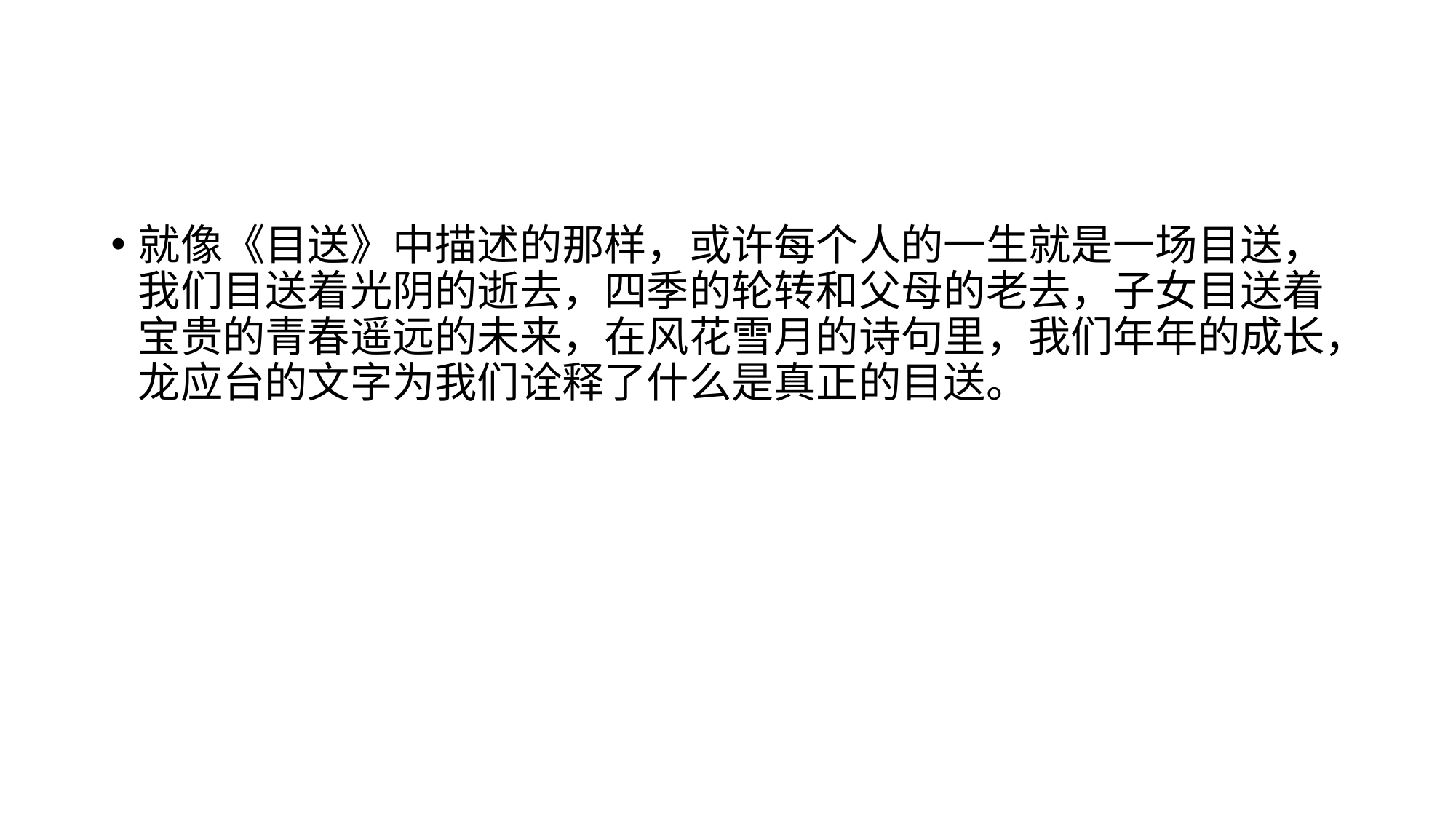

#
就像《目送》中描述的那样，或许每个人的一生就是一场目送，我们目送着光阴的逝去，四季的轮转和父母的老去，子女目送着宝贵的青春遥远的未来，在风花雪月的诗句里，我们年年的成长，龙应台的文字为我们诠释了什么是真正的目送。